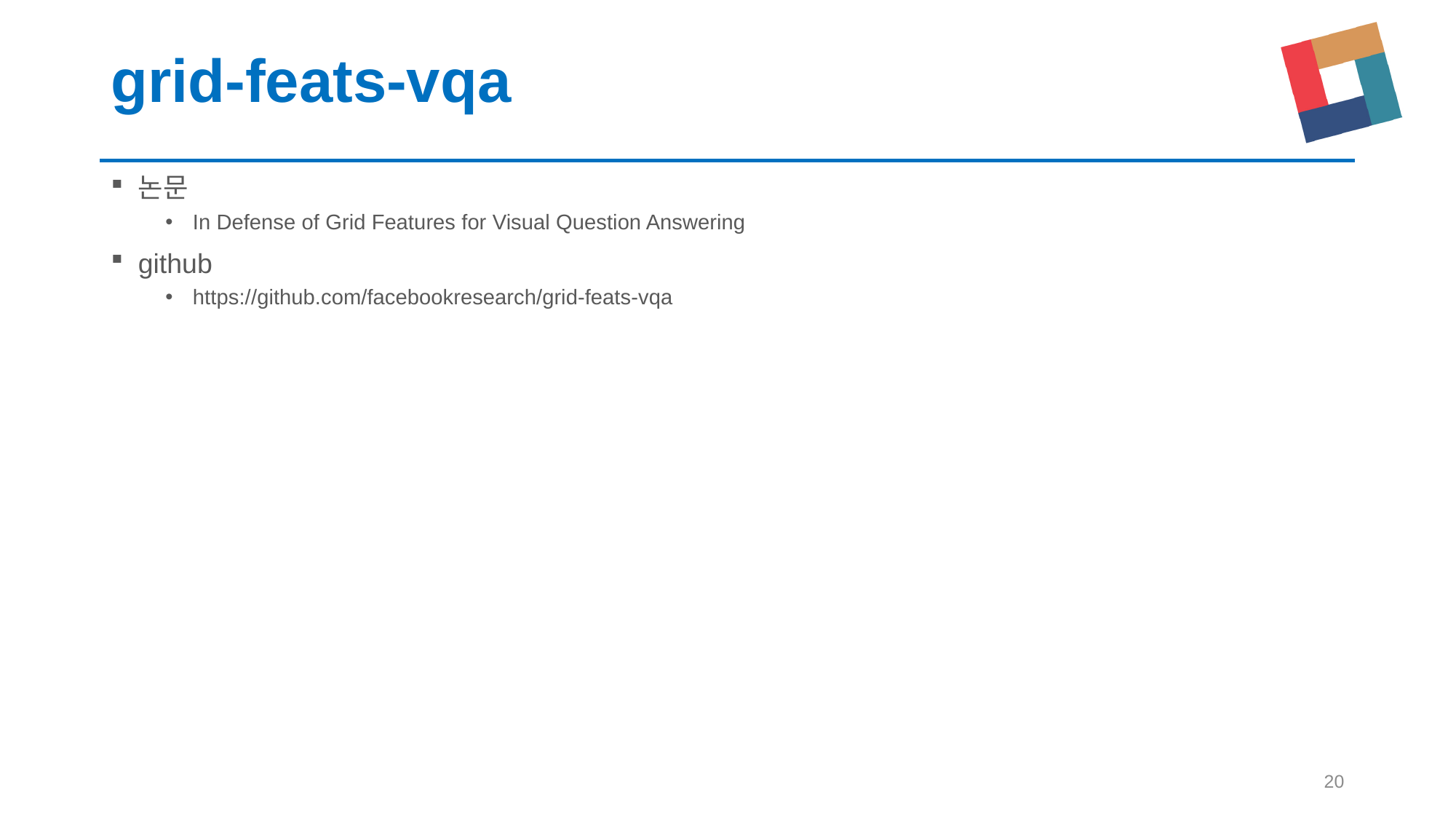

# grid-feats-vqa
논문
In Defense of Grid Features for Visual Question Answering
github
https://github.com/facebookresearch/grid-feats-vqa
20